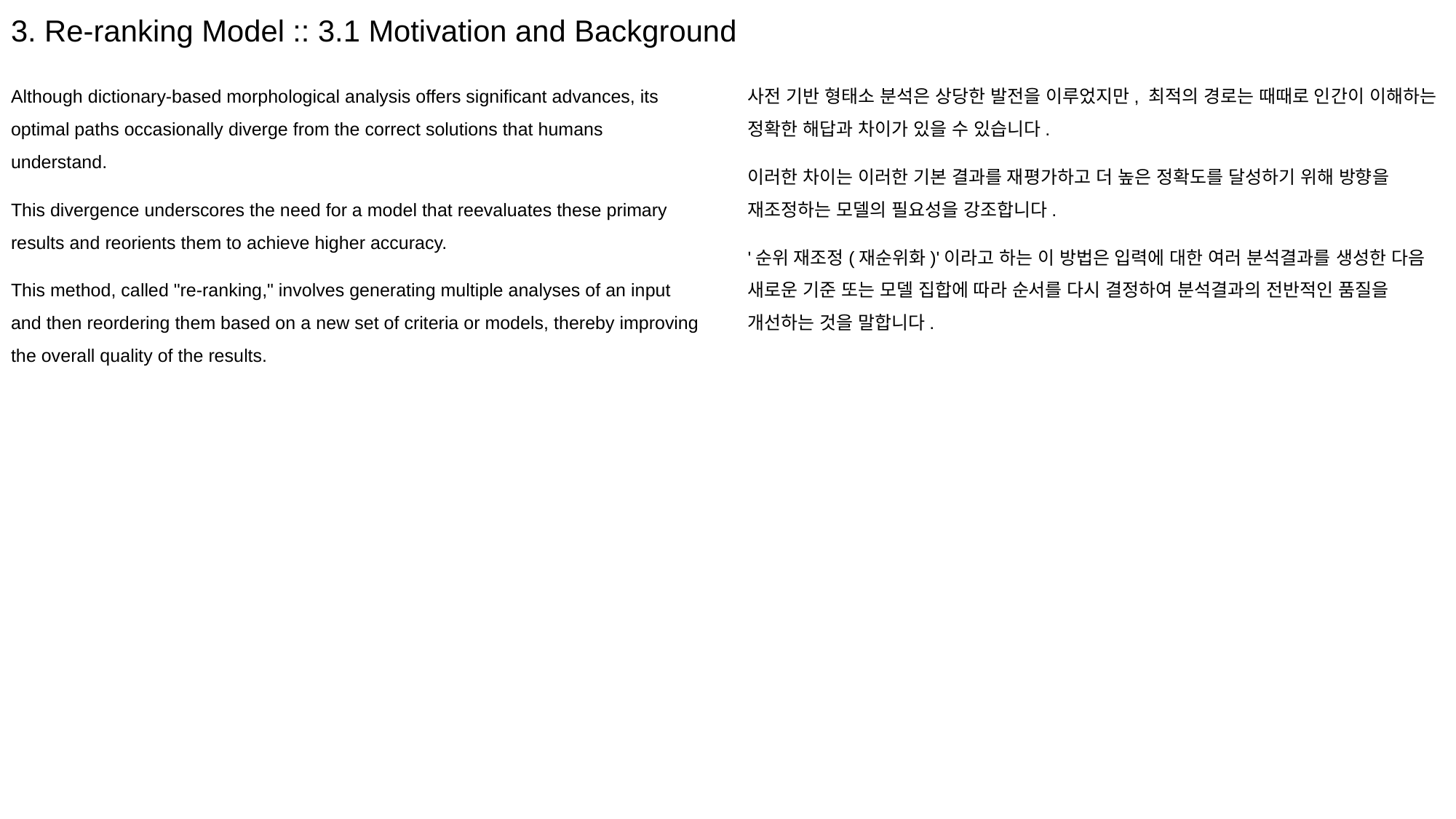

# 3. Re-ranking Model :: 3.1 Motivation and Background
Although dictionary-based morphological analysis offers significant advances, its optimal paths occasionally diverge from the correct solutions that humans understand.
This divergence underscores the need for a model that reevaluates these primary results and reorients them to achieve higher accuracy.
This method, called "re-ranking," involves generating multiple analyses of an input and then reordering them based on a new set of criteria or models, thereby improving the overall quality of the results.
사전 기반 형태소 분석은 상당한 발전을 이루었지만, 최적의 경로는 때때로 인간이 이해하는 정확한 해답과 차이가 있을 수 있습니다.
이러한 차이는 이러한 기본 결과를 재평가하고 더 높은 정확도를 달성하기 위해 방향을 재조정하는 모델의 필요성을 강조합니다.
'순위 재조정(재순위화)'이라고 하는 이 방법은 입력에 대한 여러 분석결과를 생성한 다음 새로운 기준 또는 모델 집합에 따라 순서를 다시 결정하여 분석결과의 전반적인 품질을 개선하는 것을 말합니다.